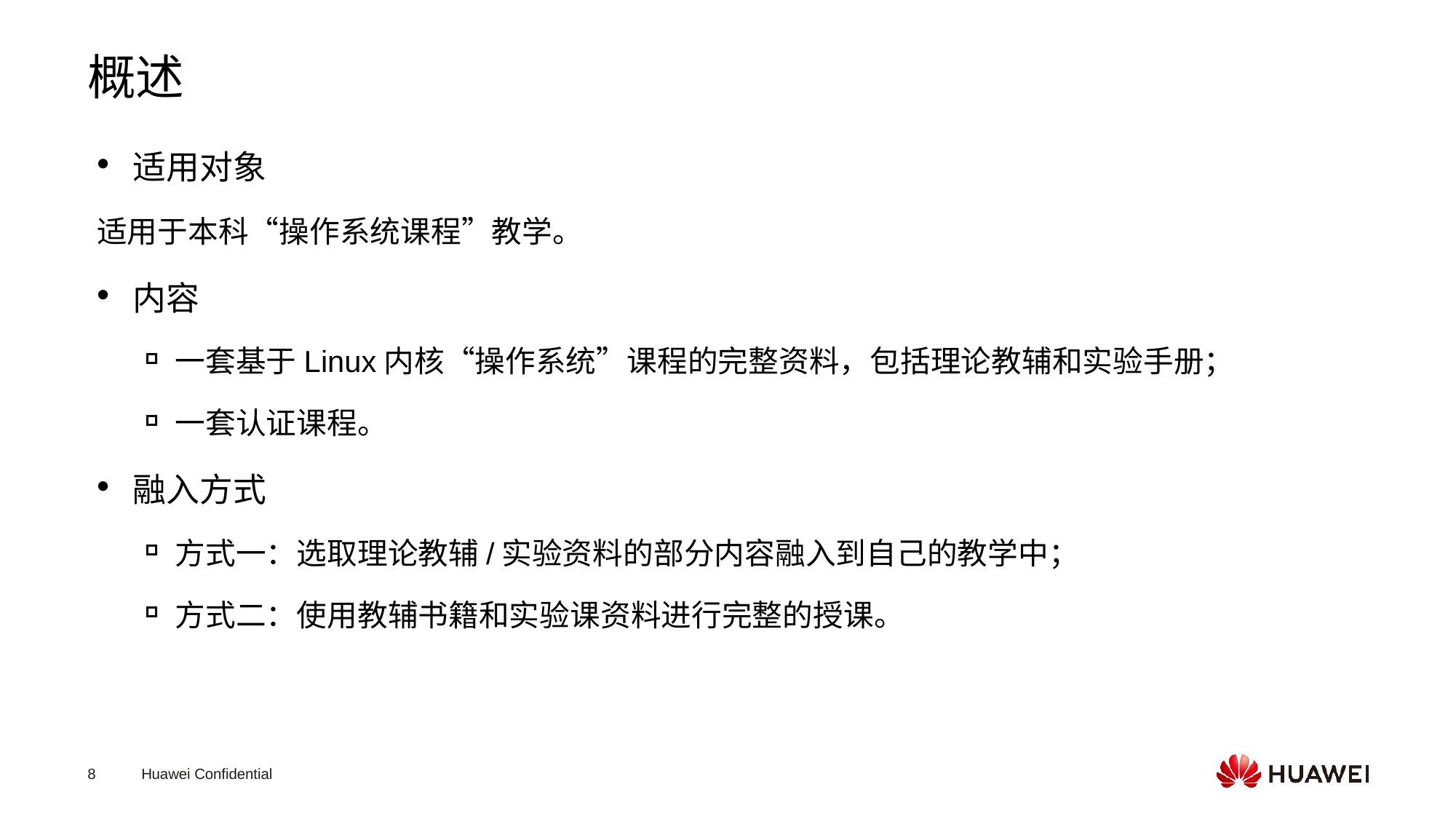

# 概述
适用对象
适用于本科“操作系统课程”教学。
内容
一套基于Linux内核“操作系统”课程的完整资料，包括理论教辅和实验手册；
一套认证课程。
融入方式
方式一：选取理论教辅/实验资料的部分内容融入到自己的教学中；
方式二：使用教辅书籍和实验课资料进行完整的授课。